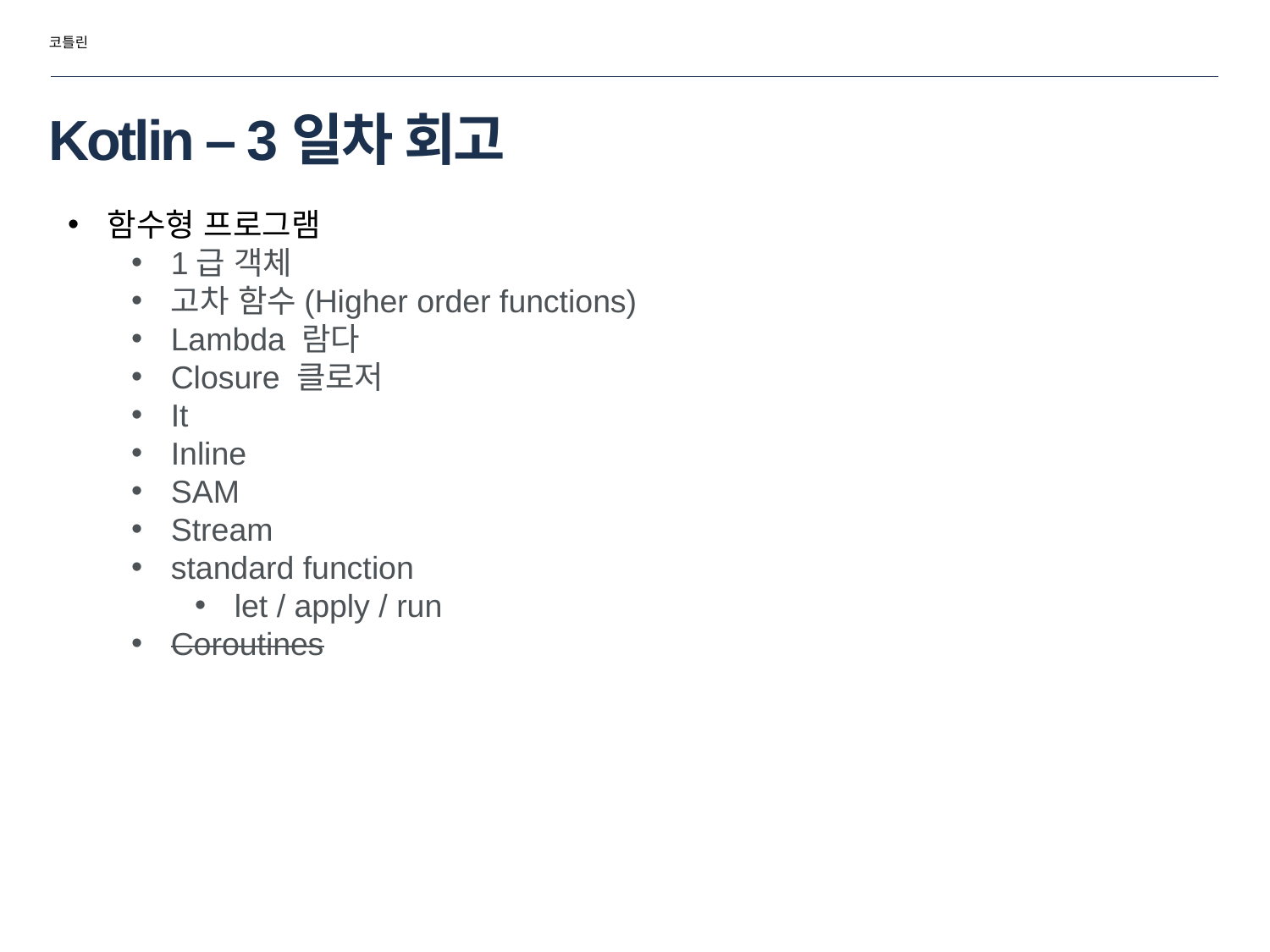

코틀린
# Kotlin – 3일차 회고

함수형 프로그램
1급 객체
고차 함수(Higher order functions)
Lambda 람다
Closure 클로저
It
Inline
SAM
Stream
standard function
let / apply / run
Coroutines